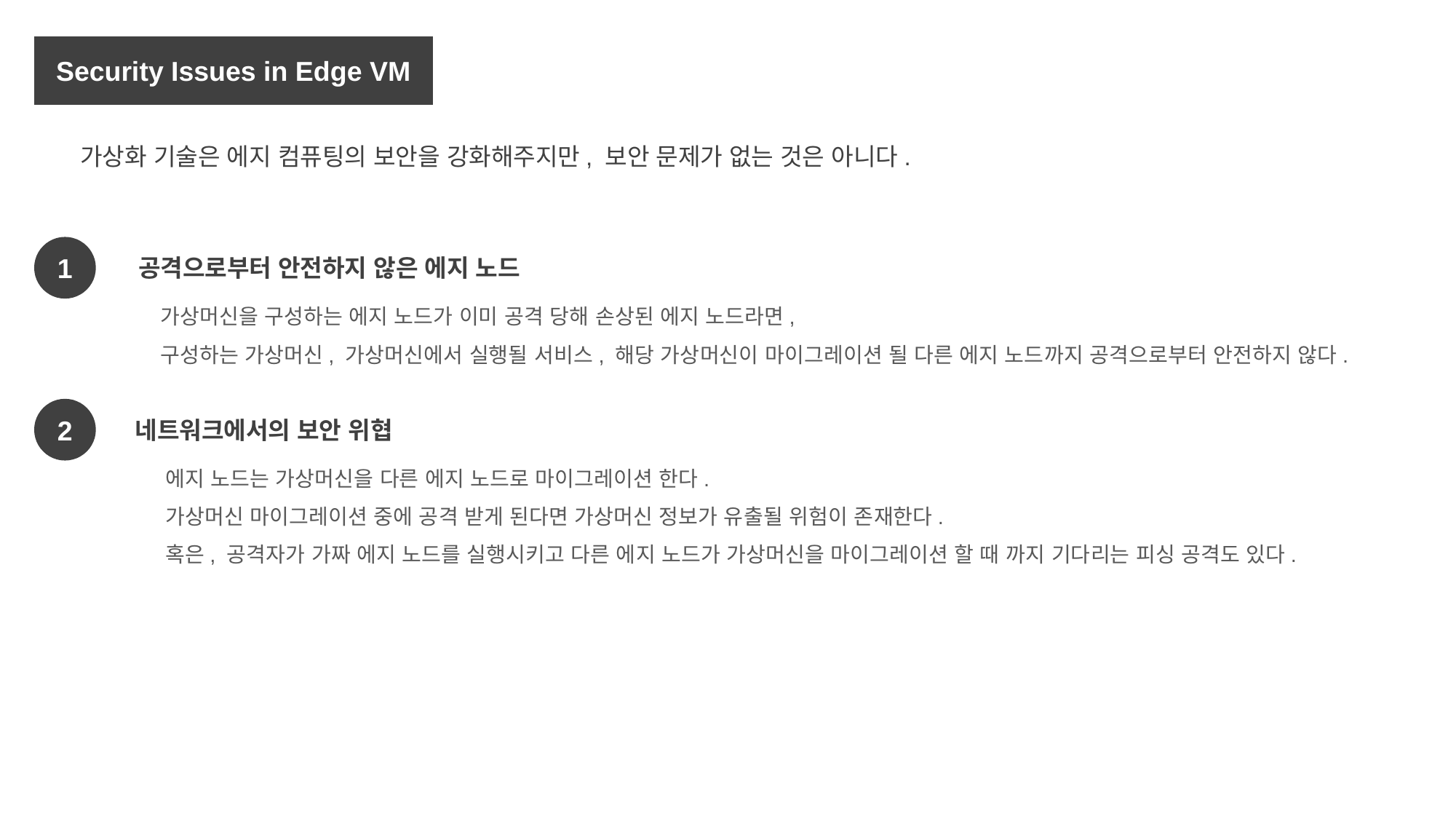

Security Issues in Edge VM
가상화 기술은 에지 컴퓨팅의 보안을 강화해주지만, 보안 문제가 없는 것은 아니다.
1
공격으로부터 안전하지 않은 에지 노드
가상머신을 구성하는 에지 노드가 이미 공격 당해 손상된 에지 노드라면,
구성하는 가상머신, 가상머신에서 실행될 서비스, 해당 가상머신이 마이그레이션 될 다른 에지 노드까지 공격으로부터 안전하지 않다.
2
네트워크에서의 보안 위협
에지 노드는 가상머신을 다른 에지 노드로 마이그레이션 한다.
가상머신 마이그레이션 중에 공격 받게 된다면 가상머신 정보가 유출될 위험이 존재한다.
혹은, 공격자가 가짜 에지 노드를 실행시키고 다른 에지 노드가 가상머신을 마이그레이션 할 때 까지 기다리는 피싱 공격도 있다.